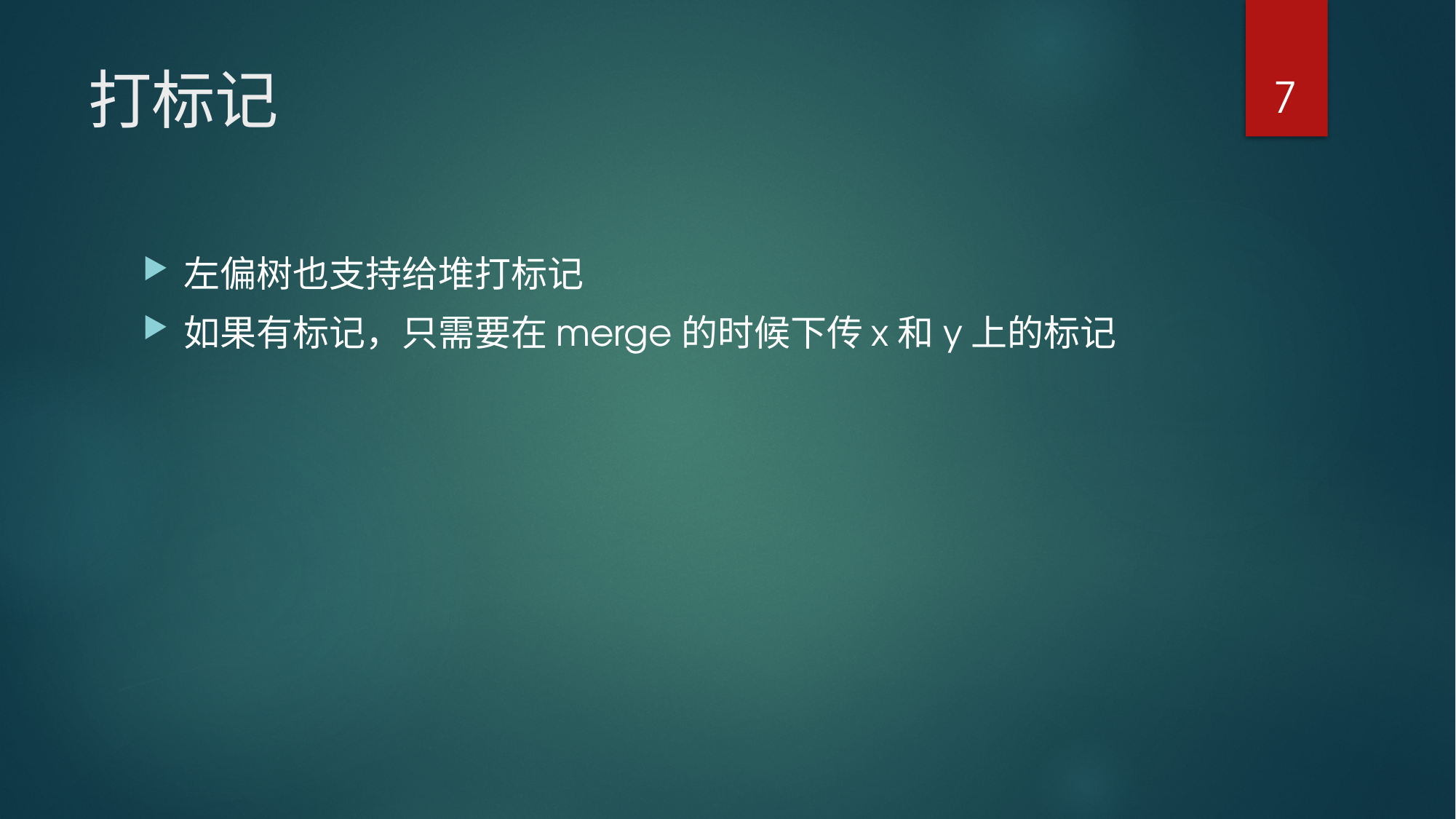

7
# 打标记
左偏树也支持给堆打标记
如果有标记，只需要在merge的时候下传x和y上的标记